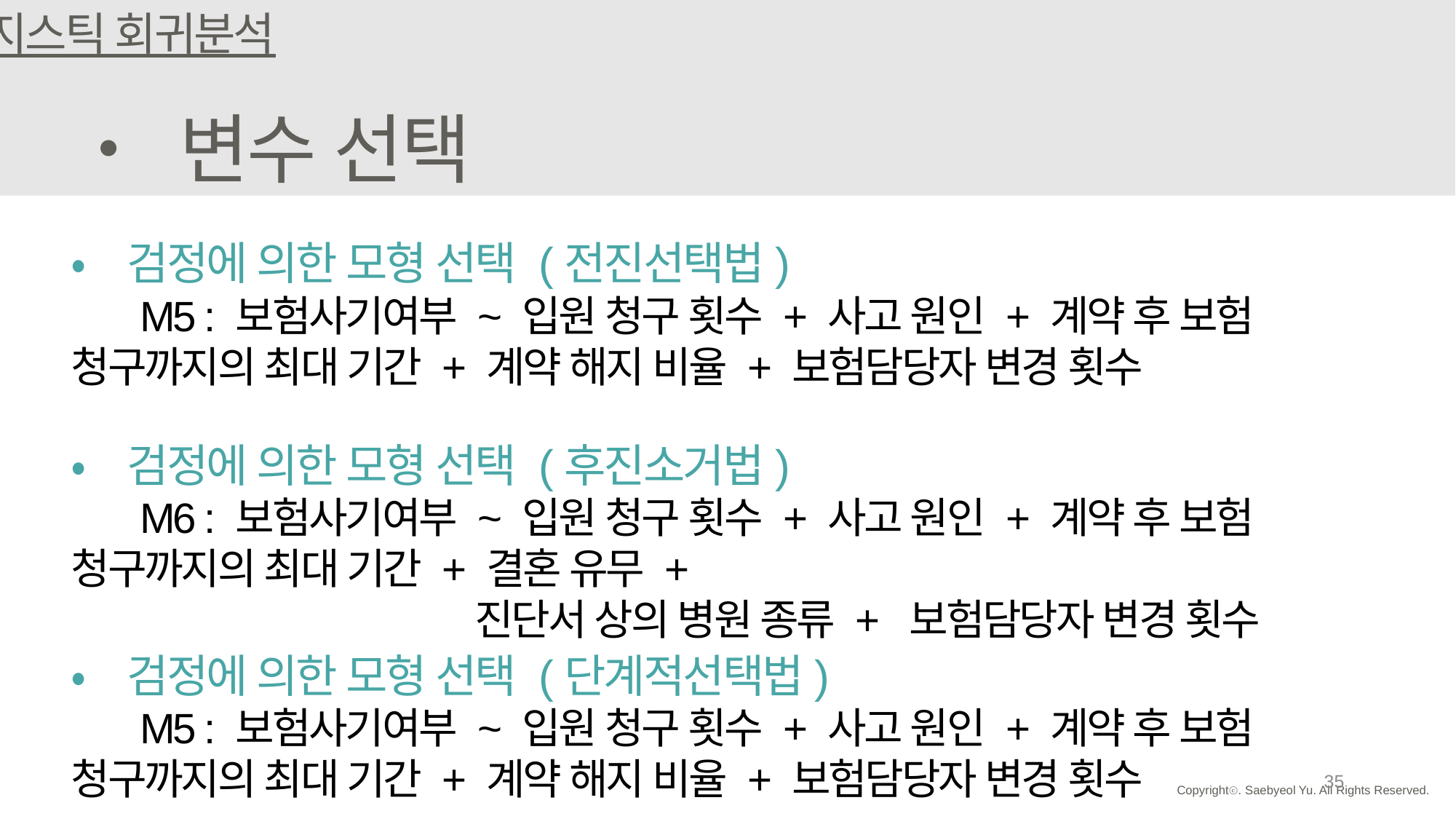

로지스틱 회귀분석
• 변수 선택
•검정에 의한 모형 선택 (전진선택법)
       M5 : 보험사기여부 ~ 입원 청구 횟수 + 사고 원인 + 계약 후 보험 청구까지의 최대 기간 + 계약 해지 비율 + 보험담당자 변경 횟수
•검정에 의한 모형 선택 (후진소거법)
       M6 : 보험사기여부 ~ 입원 청구 횟수 + 사고 원인 + 계약 후 보험 청구까지의 최대 기간 + 결혼 유무 +
                                         진단서 상의 병원 종류 +  보험담당자 변경 횟수
•검정에 의한 모형 선택 (단계적선택법)
       M5 : 보험사기여부 ~ 입원 청구 횟수 + 사고 원인 + 계약 후 보험 청구까지의 최대 기간 + 계약 해지 비율 + 보험담당자 변경 횟수
35